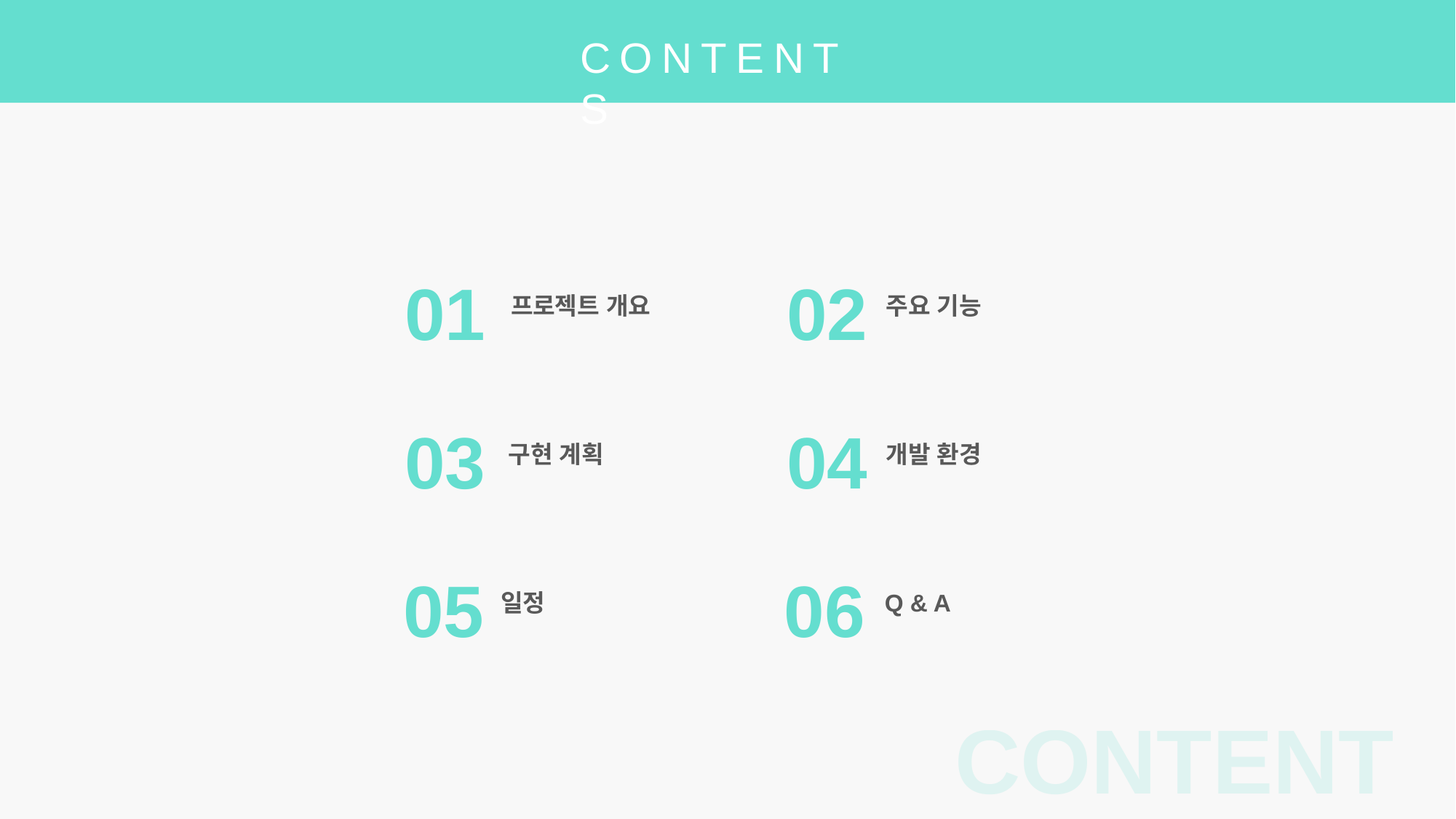

CONTENTS
01
프로젝트 개요
02
주요 기능
03
구현 계획
04
개발 환경
05
일정
06
Q & A
CONTENTS